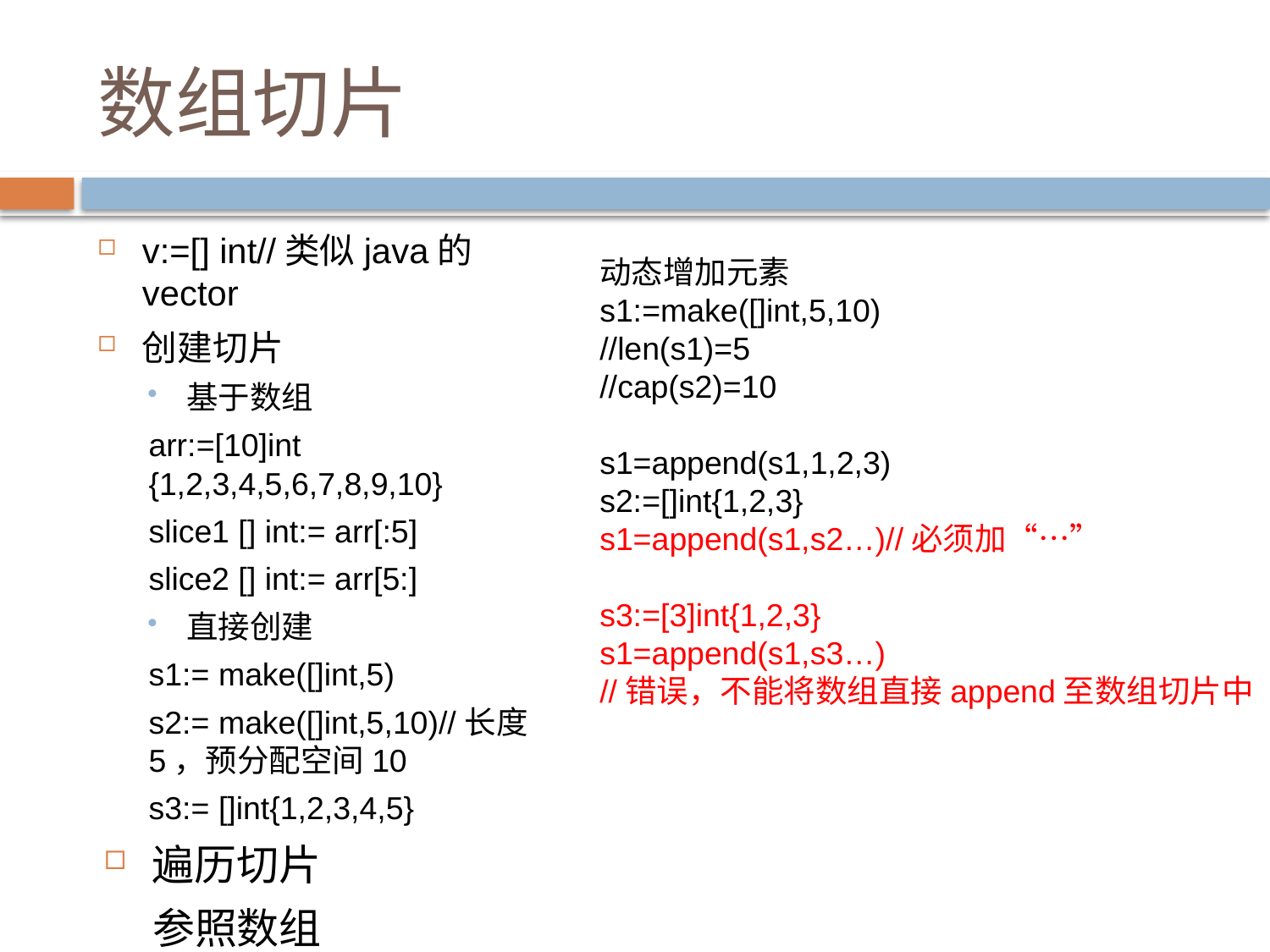

# 数组切片
v:=[] int//类似java的vector
创建切片
基于数组
arr:=[10]int {1,2,3,4,5,6,7,8,9,10}
slice1 [] int:= arr[:5]
slice2 [] int:= arr[5:]
直接创建
s1:= make([]int,5)
s2:= make([]int,5,10)//长度5，预分配空间10
s3:= []int{1,2,3,4,5}
遍历切片
    参照数组
动态增加元素
s1:=make([]int,5,10)
//len(s1)=5
//cap(s2)=10

s1=append(s1,1,2,3)
s2:=[]int{1,2,3}
s1=append(s1,s2…)//必须加“…”

s3:=[3]int{1,2,3}
s1=append(s1,s3…)
//错误，不能将数组直接append至数组切片中